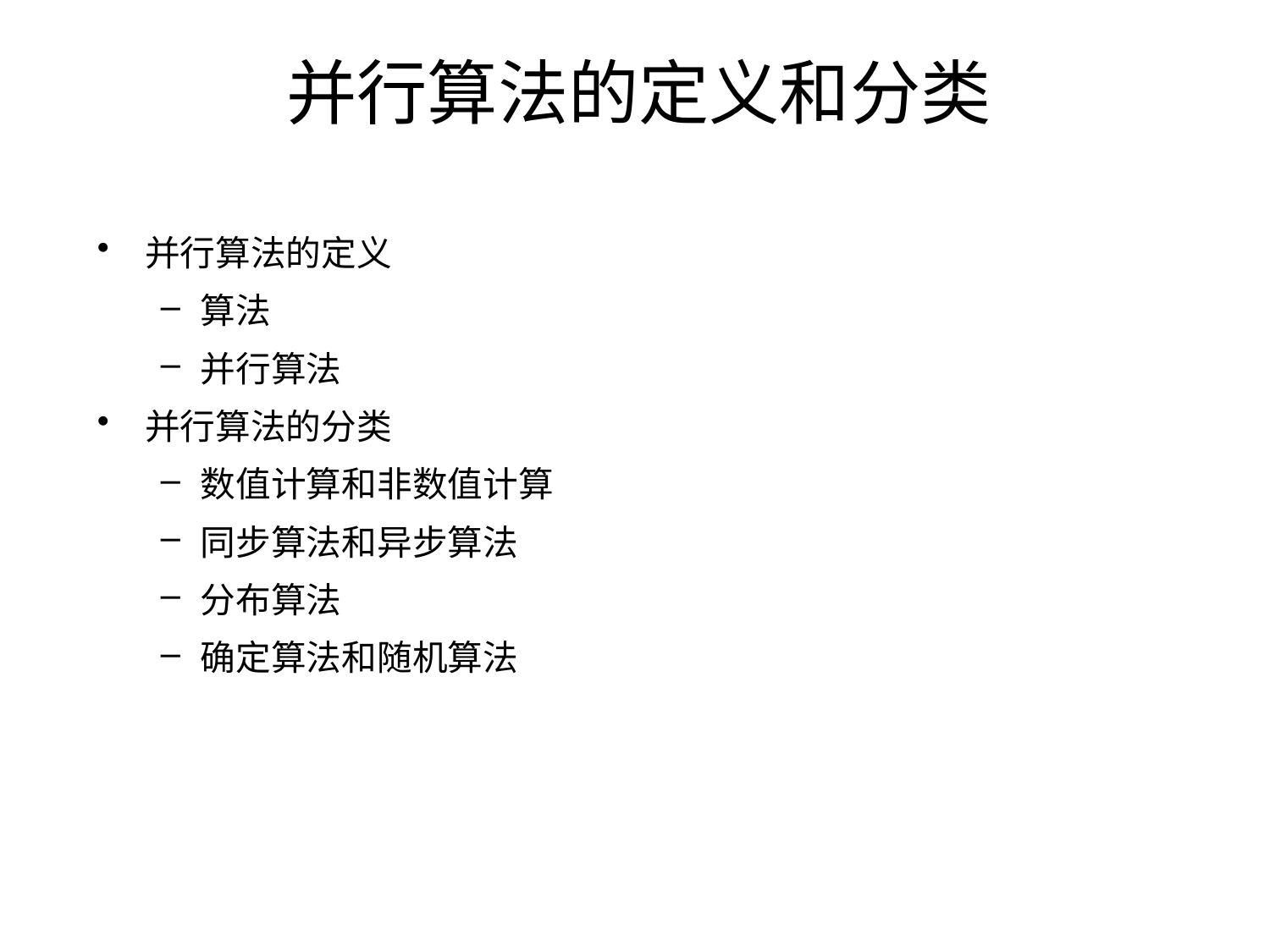

# 并行算法的定义和分类
并行算法的定义
算法
并行算法
并行算法的分类
数值计算和非数值计算
同步算法和异步算法
分布算法
确定算法和随机算法